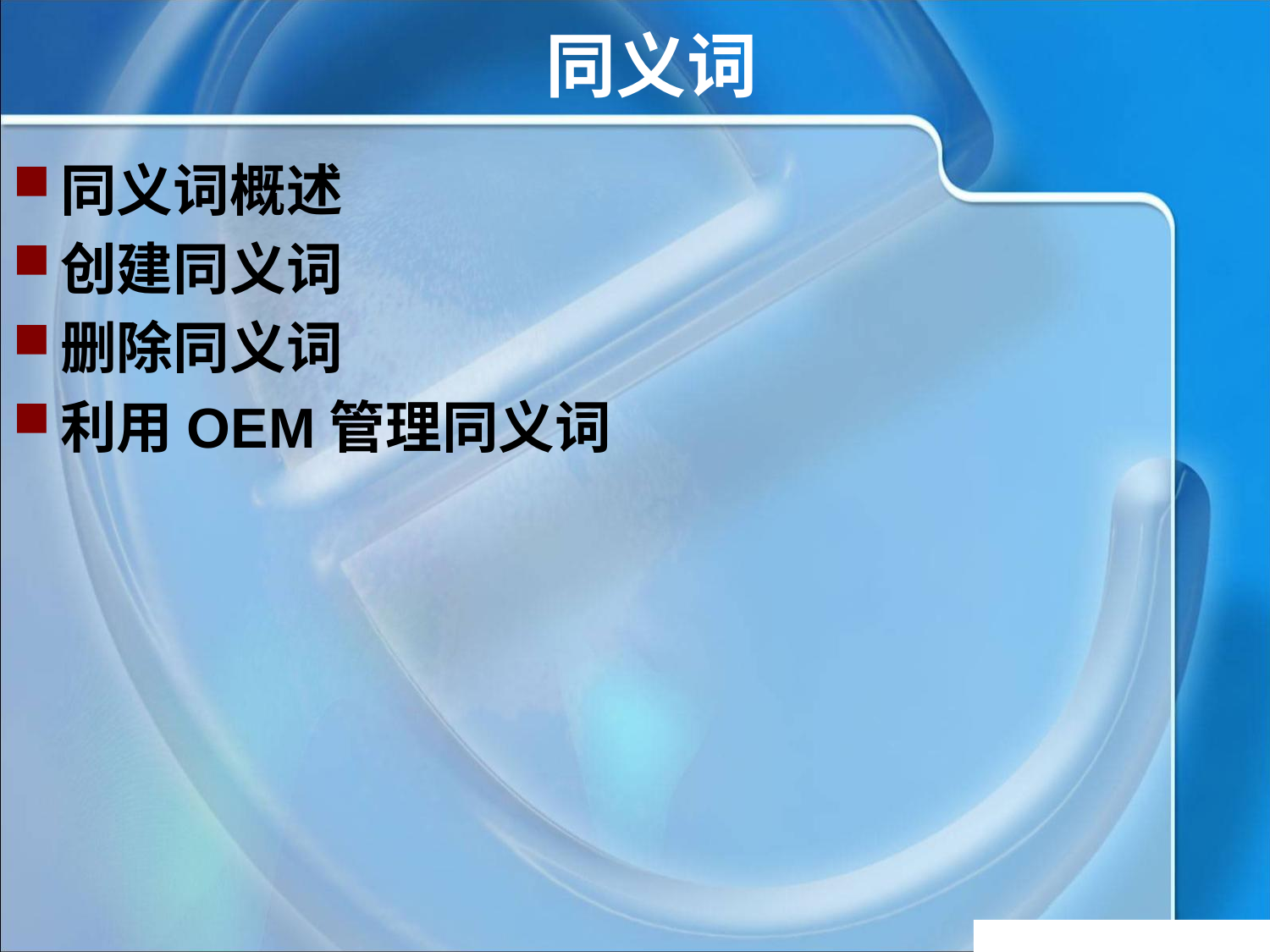

# 同义词
同义词概述
创建同义词
删除同义词
利用OEM管理同义词
171